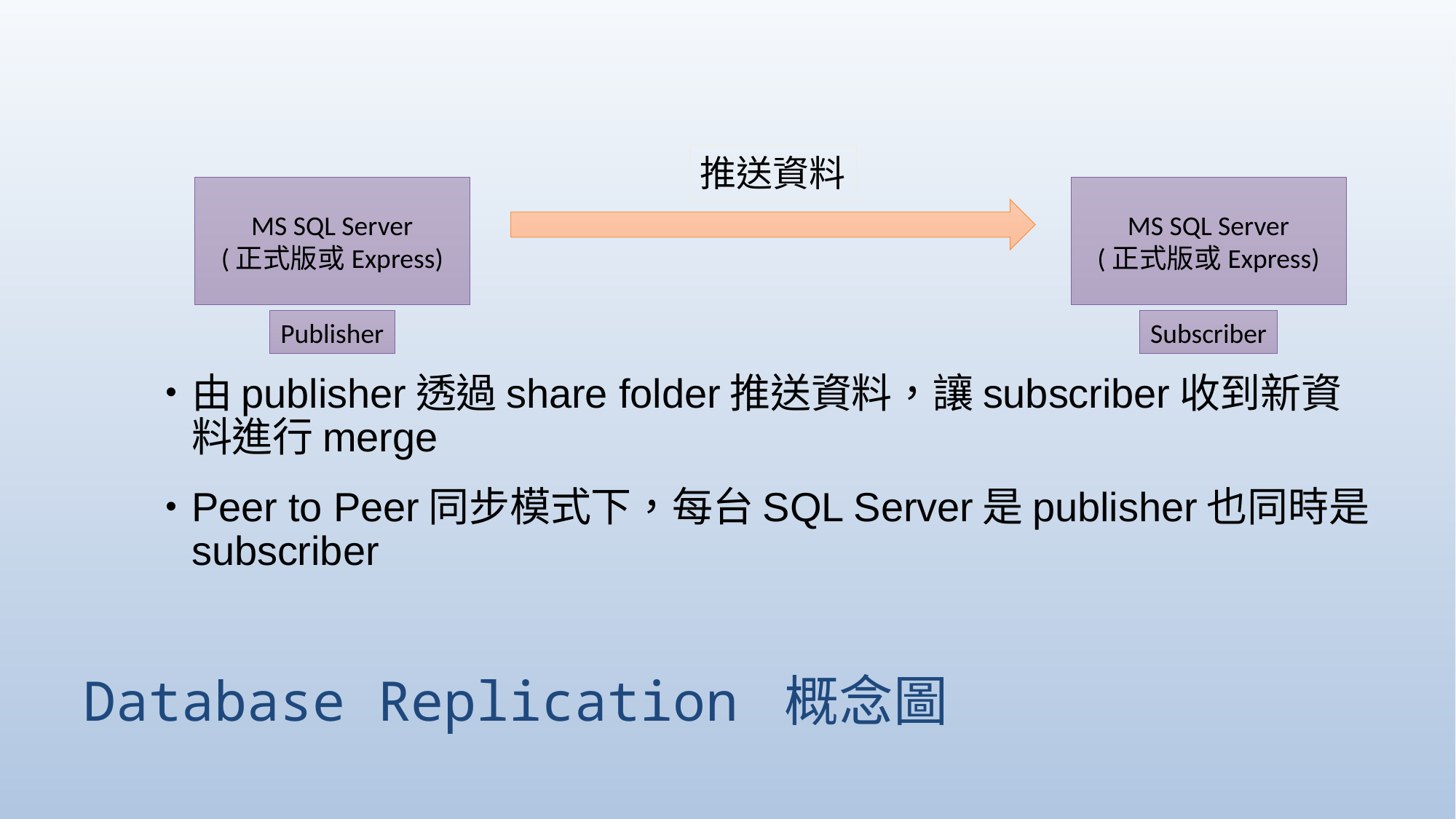

由publisher透過share folder推送資料，讓subscriber收到新資料進行merge
Peer to Peer同步模式下，每台SQL Server是publisher也同時是subscriber
推送資料
MS SQL Server
(正式版或Express)
Publisher
MS SQL Server
(正式版或Express)
Subscriber

# Database Replication 概念圖